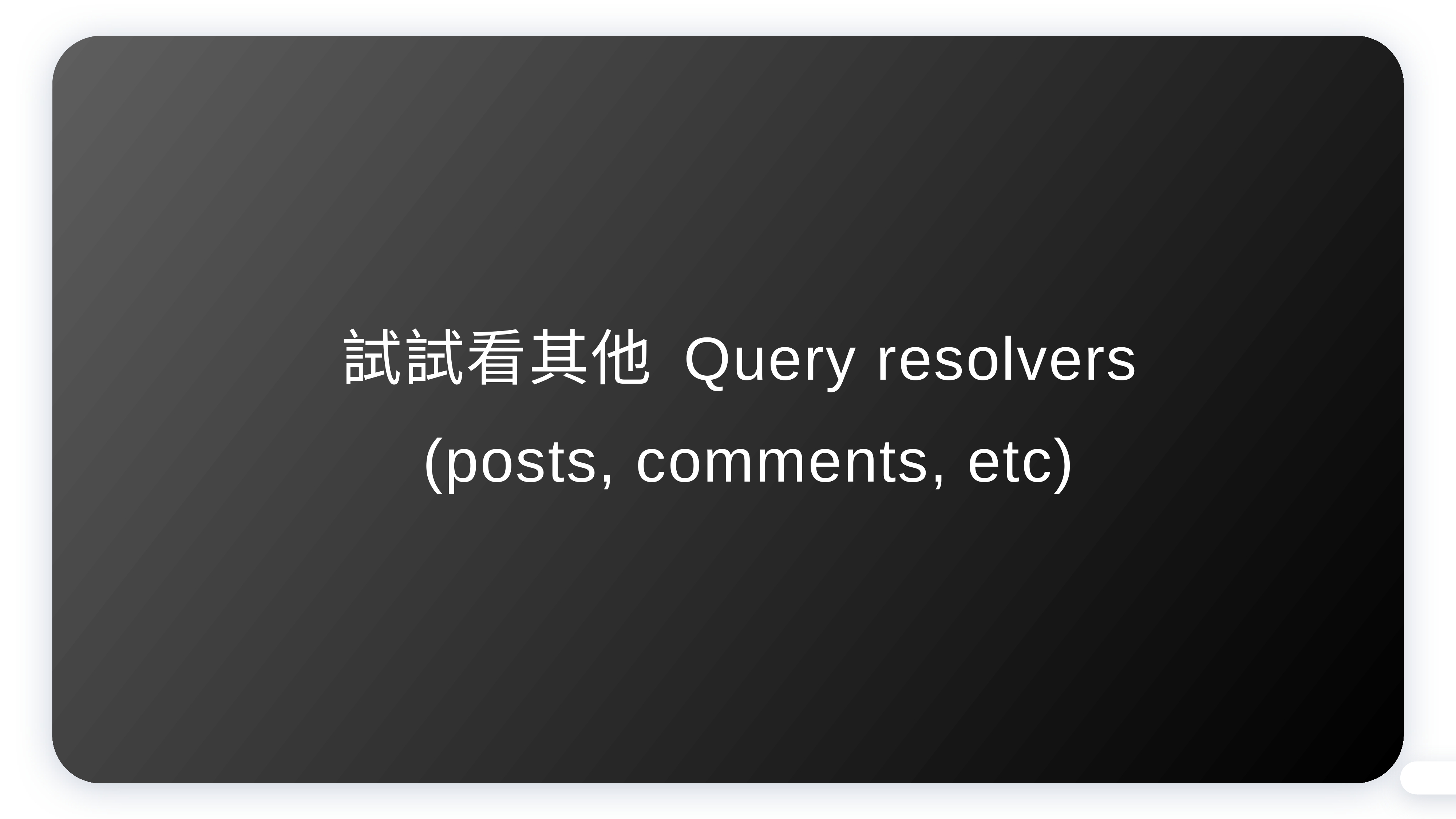

試試看其他 Query resolvers
(posts, comments, etc)
21